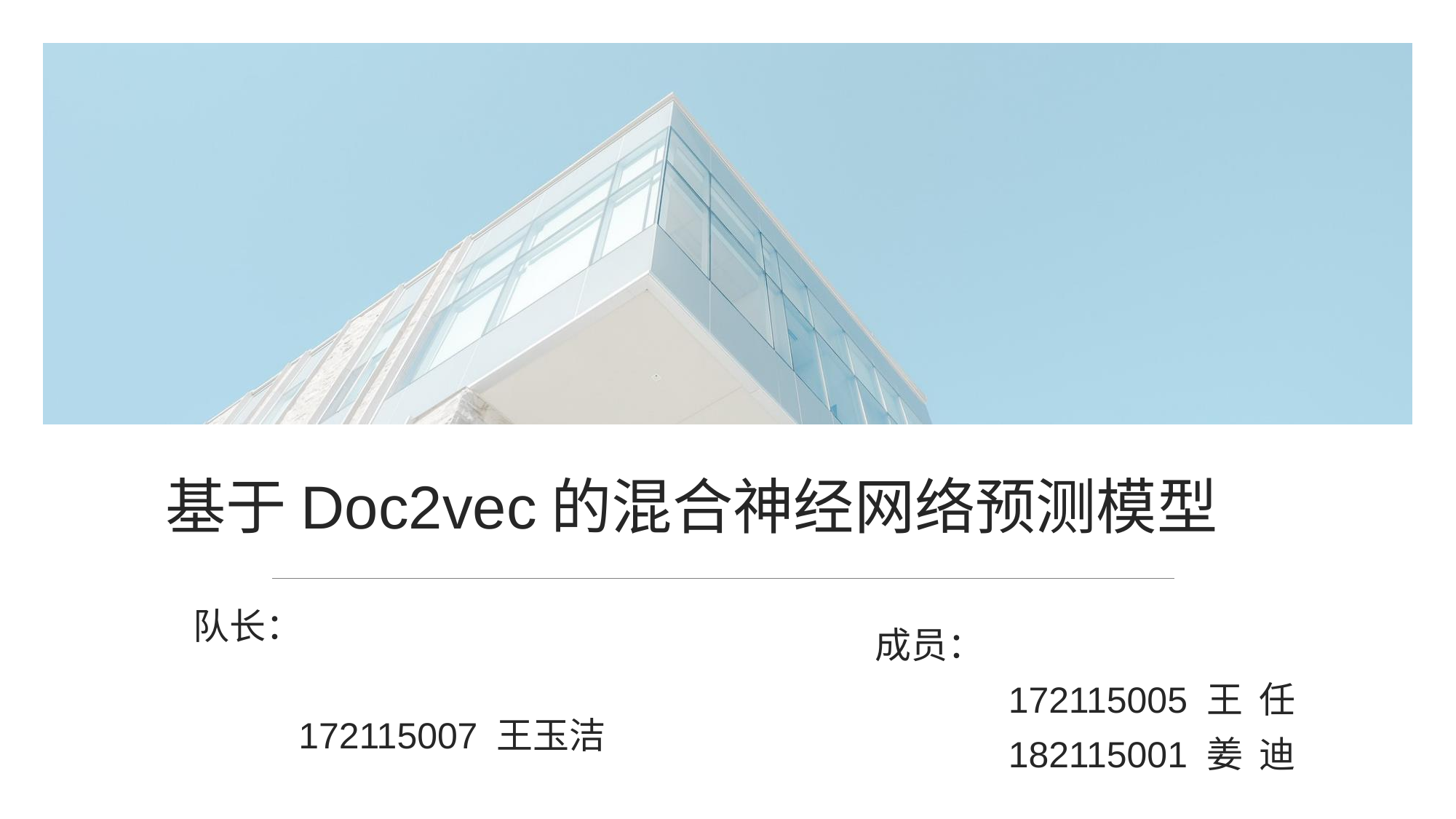

基于Doc2vec的混合神经网络预测模型
 队长：

 172115007 王玉洁

 成员：
172115005 王  任
        182115001 姜  迪